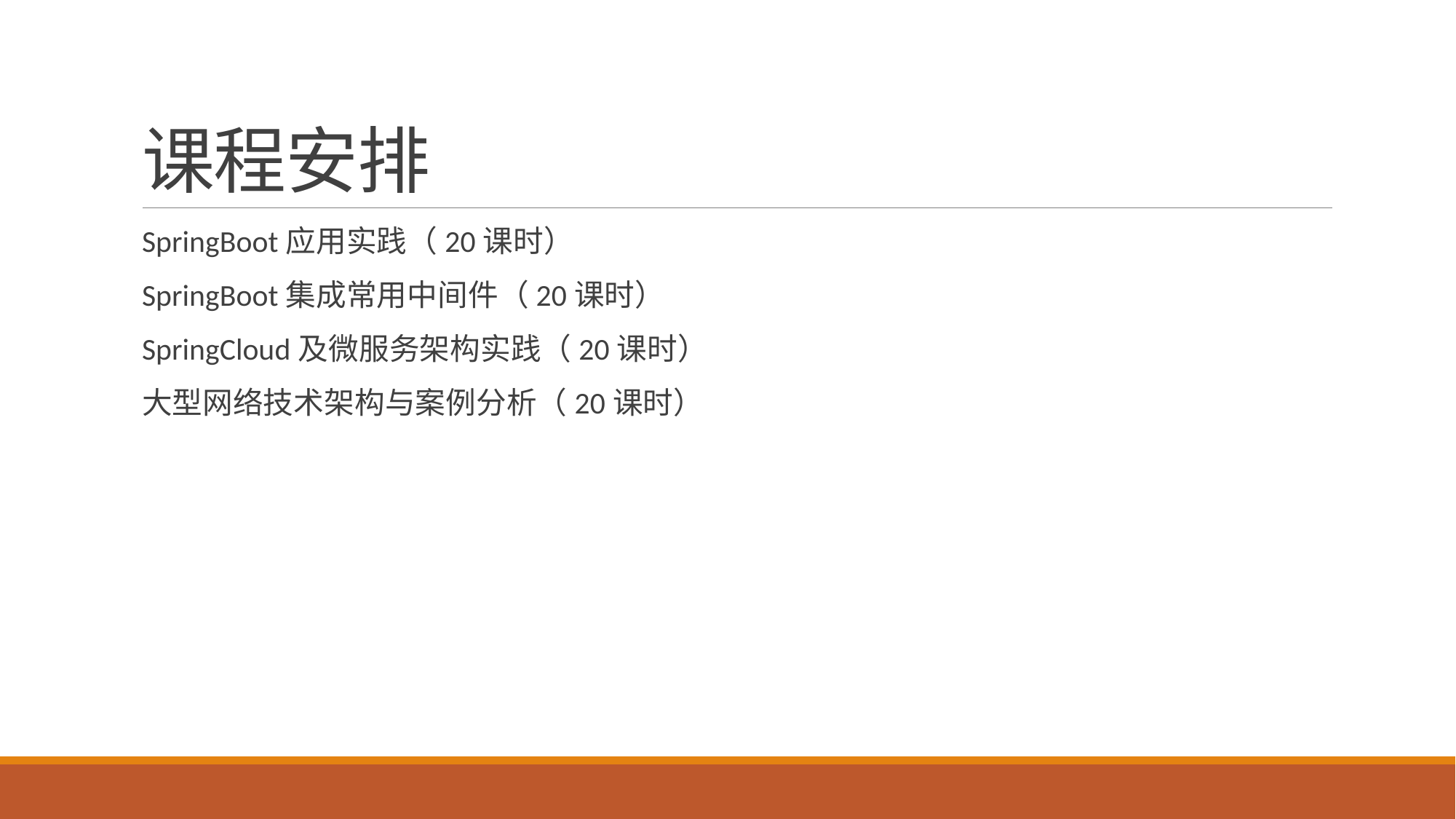

# 课程安排
SpringBoot应用实践（20课时）
SpringBoot集成常用中间件（20课时）
SpringCloud及微服务架构实践（20课时）
大型网络技术架构与案例分析（20课时）